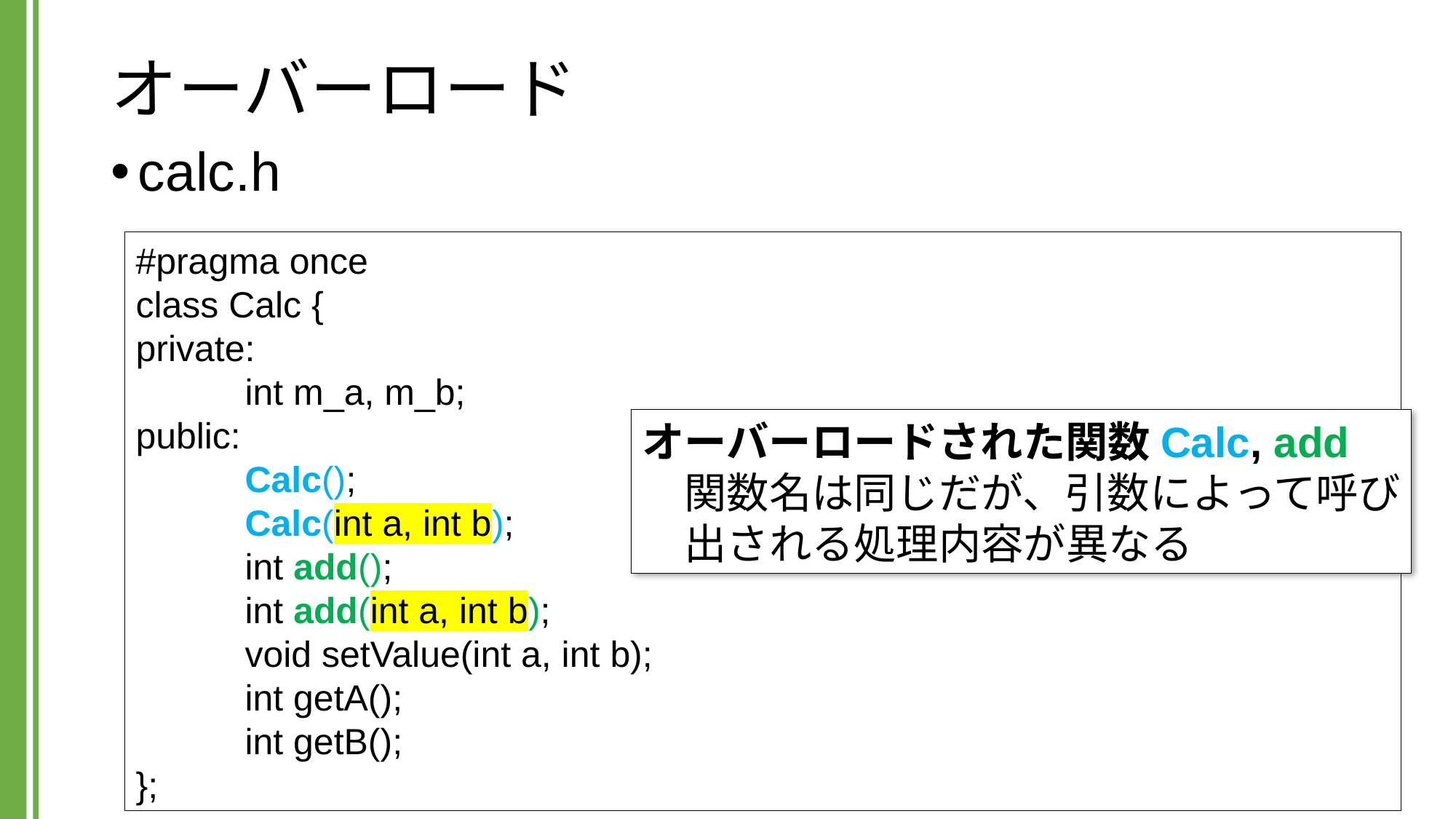

# オーバーロード
calc.h

#pragma once
class Calc {
private:
	int m_a, m_b;
public:
	Calc();
	Calc(int a, int b);
	int add();
	int add(int a, int b);
	void setValue(int a, int b);
	int getA();
	int getB();
};
オーバーロードされた関数Calc, add
　関数名は同じだが、引数によって呼び
　出される処理内容が異なる